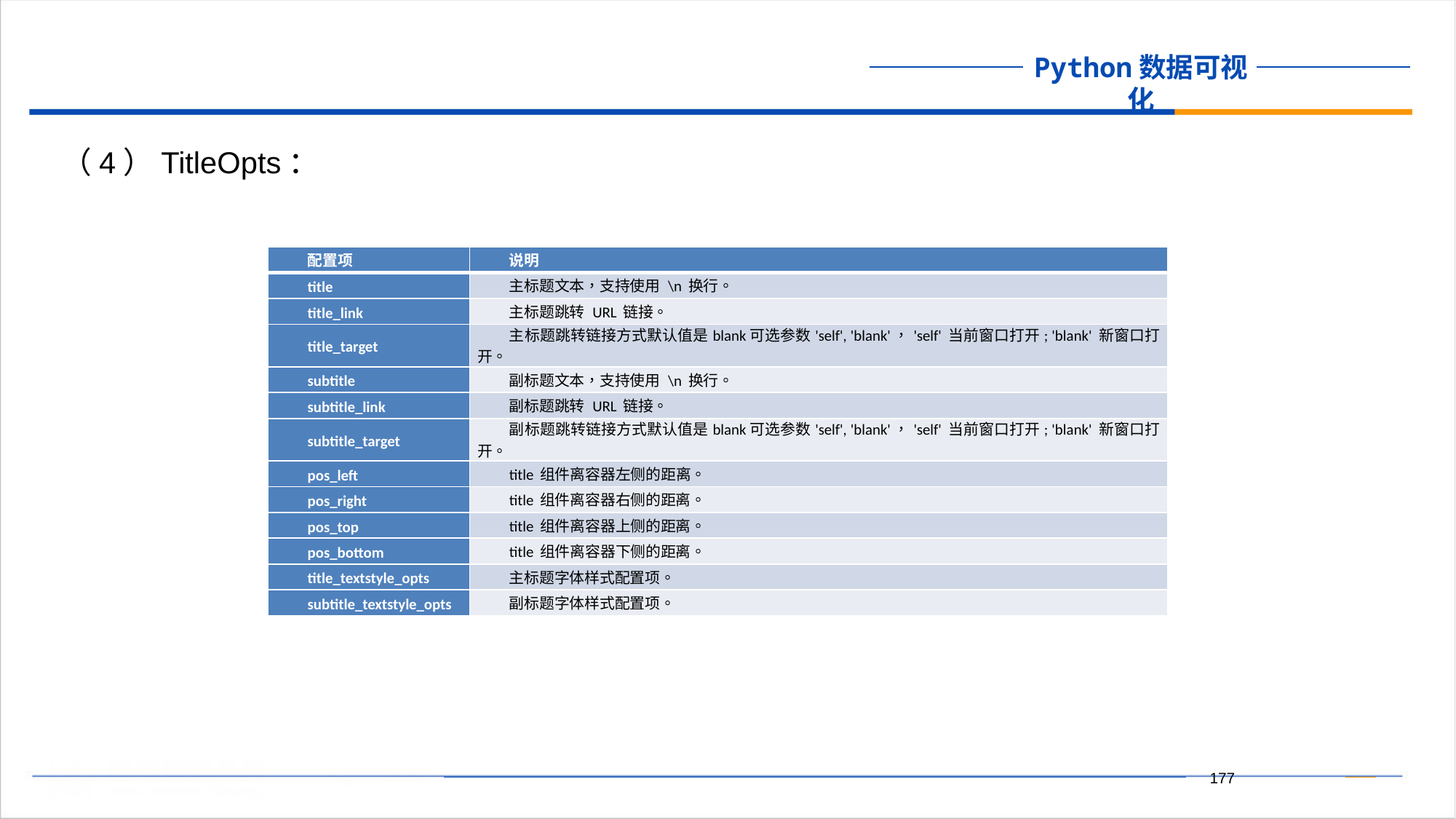

（4）TitleOpts：
| 配置项 | 说明 |
| --- | --- |
| title | 主标题文本，支持使用 \n 换行。 |
| title\_link | 主标题跳转 URL 链接。 |
| title\_target | 主标题跳转链接方式默认值是blank可选参数'self', 'blank'，'self' 当前窗口打开; 'blank' 新窗口打开。 |
| subtitle | 副标题文本，支持使用 \n 换行。 |
| subtitle\_link | 副标题跳转 URL 链接。 |
| subtitle\_target | 副标题跳转链接方式默认值是blank可选参数'self', 'blank'，'self' 当前窗口打开; 'blank' 新窗口打开。 |
| pos\_left | title 组件离容器左侧的距离。 |
| pos\_right | title 组件离容器右侧的距离。 |
| pos\_top | title 组件离容器上侧的距离。 |
| pos\_bottom | title 组件离容器下侧的距离。 |
| title\_textstyle\_opts | 主标题字体样式配置项。 |
| subtitle\_textstyle\_opts | 副标题字体样式配置项。 |